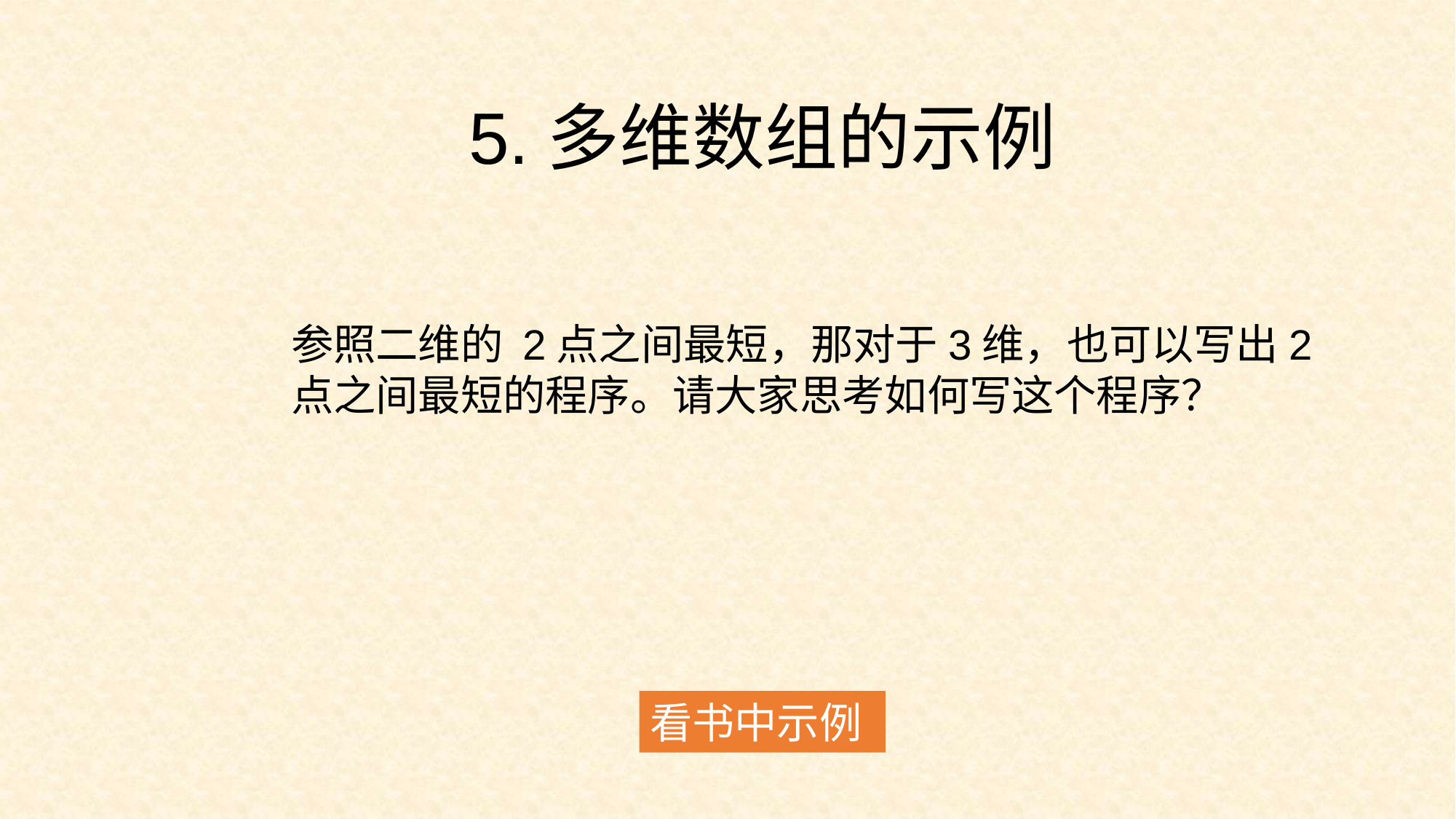

5.多维数组的示例
参照二维的 2点之间最短，那对于3维，也可以写出2点之间最短的程序。请大家思考如何写这个程序？

看书中示例